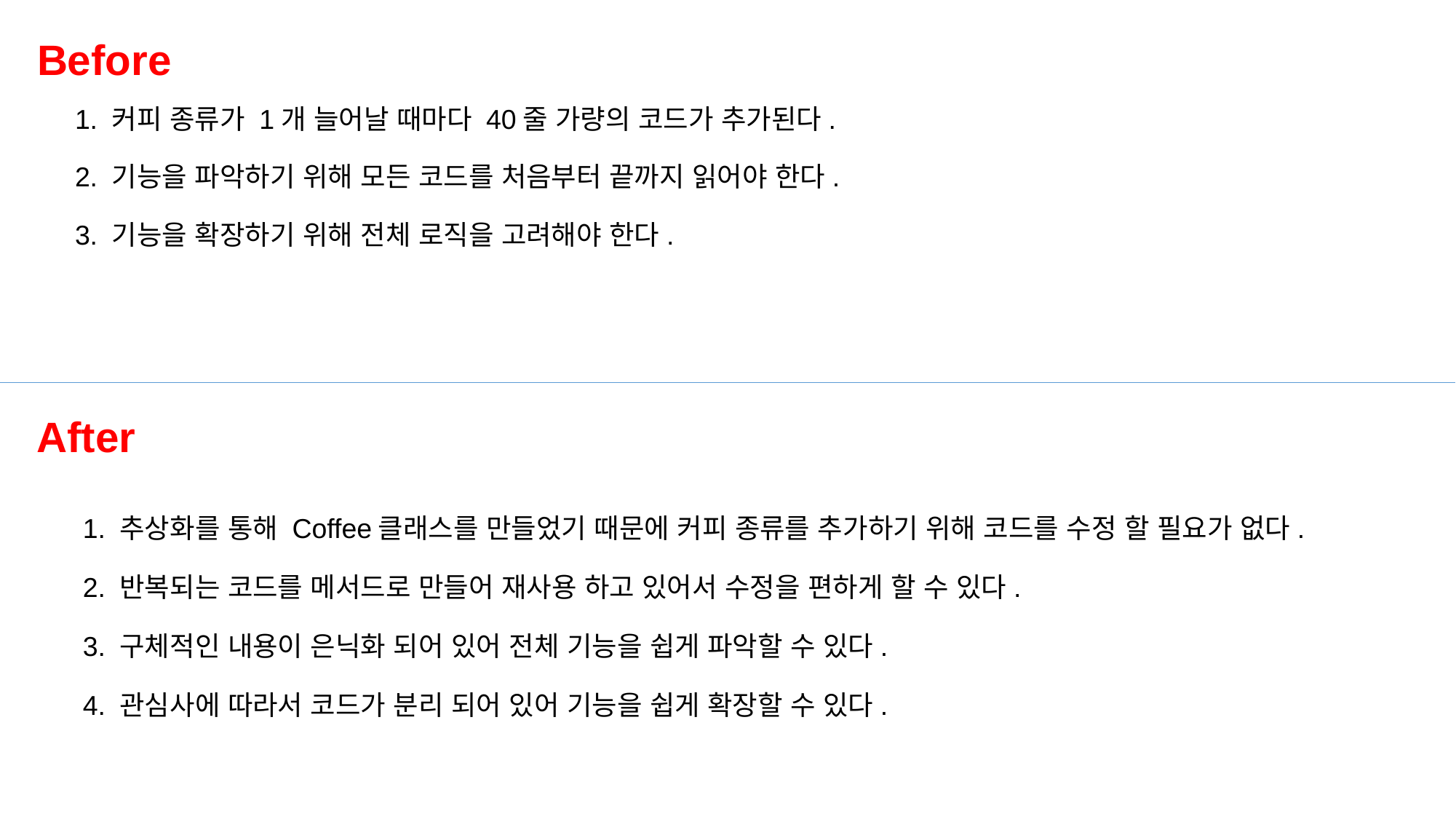

Before
1. 커피 종류가 1개 늘어날 때마다 40줄 가량의 코드가 추가된다.
2. 기능을 파악하기 위해 모든 코드를 처음부터 끝까지 읽어야 한다.
3. 기능을 확장하기 위해 전체 로직을 고려해야 한다.
After
1. 추상화를 통해 Coffee클래스를 만들었기 때문에 커피 종류를 추가하기 위해 코드를 수정 할 필요가 없다.
2. 반복되는 코드를 메서드로 만들어 재사용 하고 있어서 수정을 편하게 할 수 있다.
3. 구체적인 내용이 은닉화 되어 있어 전체 기능을 쉽게 파악할 수 있다.
4. 관심사에 따라서 코드가 분리 되어 있어 기능을 쉽게 확장할 수 있다.